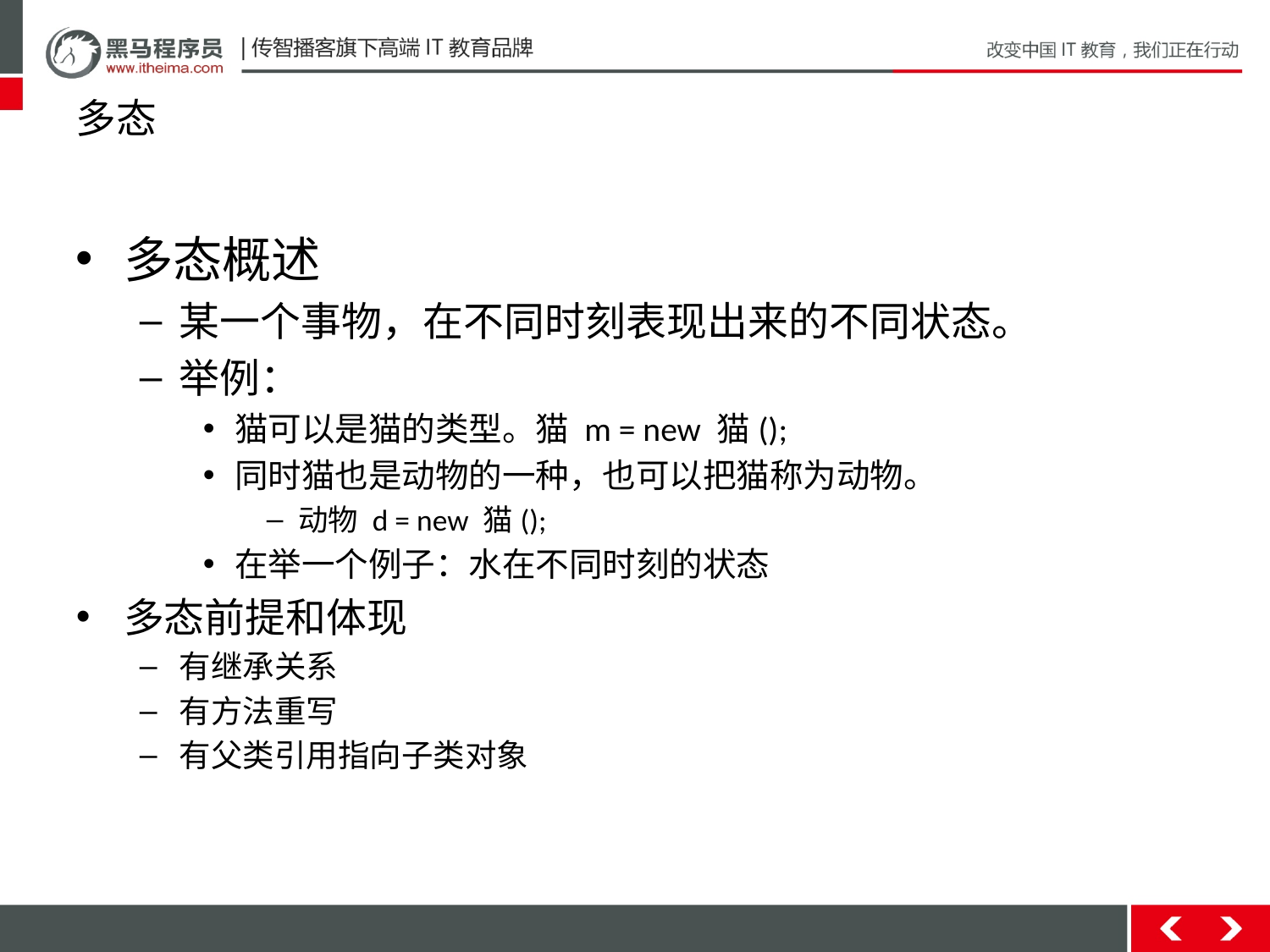

# 多态
多态概述
某一个事物，在不同时刻表现出来的不同状态。
举例：
猫可以是猫的类型。猫 m = new 猫();
同时猫也是动物的一种，也可以把猫称为动物。
动物 d = new 猫();
在举一个例子：水在不同时刻的状态
多态前提和体现
有继承关系
有方法重写
有父类引用指向子类对象